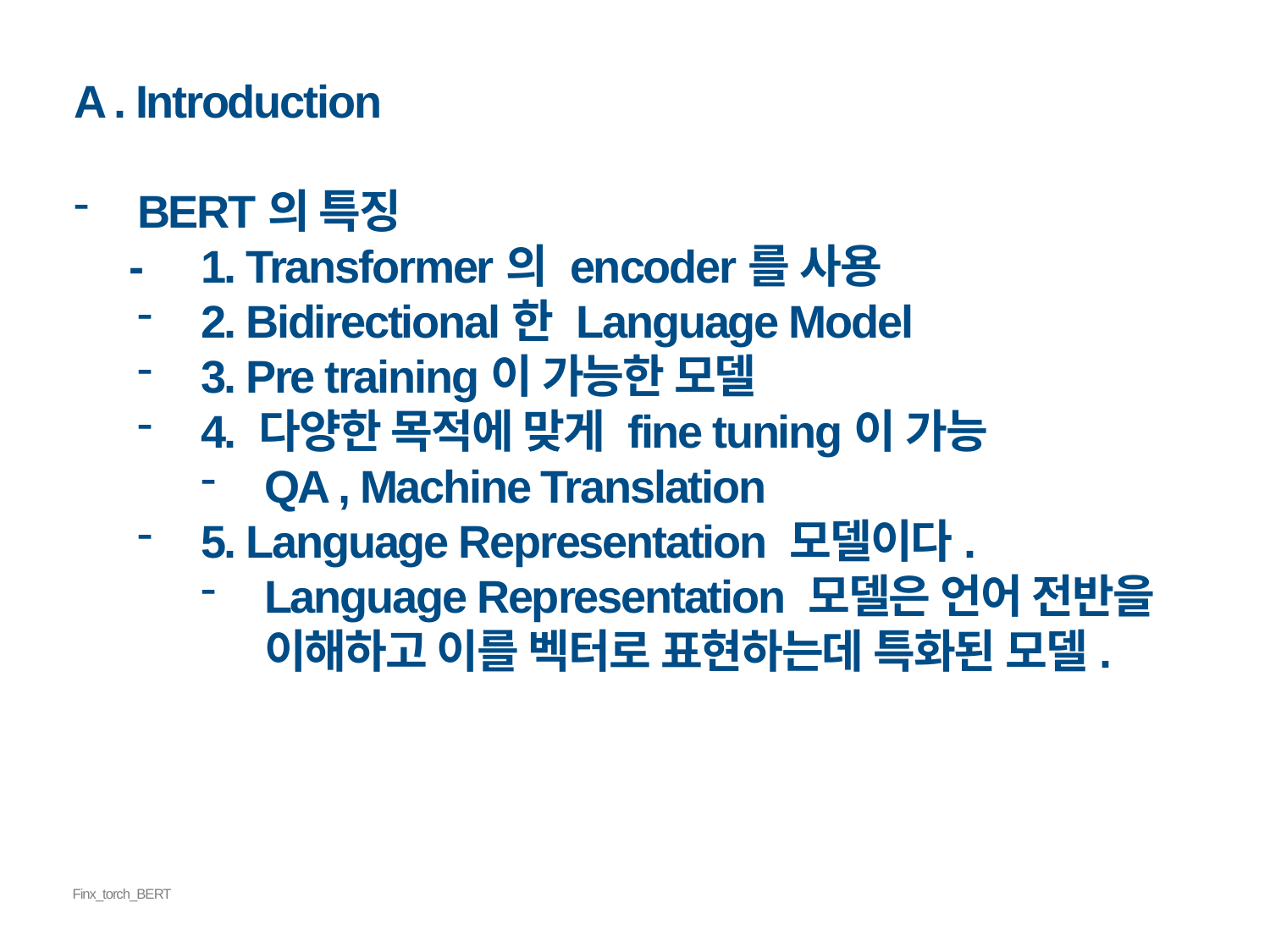

A . Introduction

BERT의 특징
     -	1. Transformer의 encoder를 사용
2. Bidirectional한 Language Model
3. Pre training이 가능한 모델
4. 다양한 목적에 맞게 fine tuning이 가능
QA , Machine Translation
5. Language Representation 모델이다.
Language Representation 모델은 언어 전반을 이해하고 이를 벡터로 표현하는데 특화된 모델.
Finx_torch_BERT